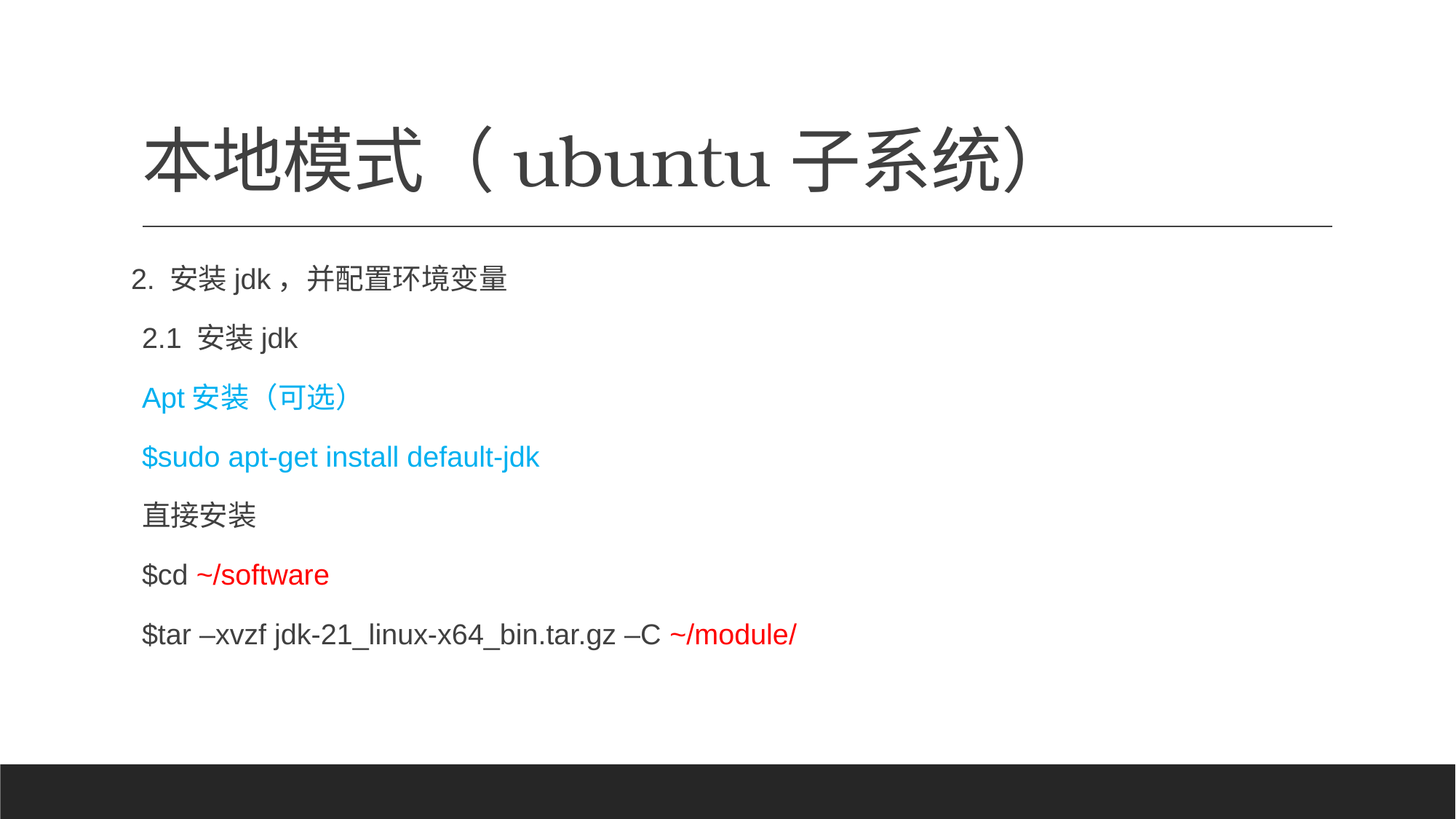

# 本地模式（ubuntu子系统）
2. 安装jdk，并配置环境变量
2.1 安装jdk
Apt安装（可选）
$sudo apt-get install default-jdk
直接安装
$cd ~/software
$tar –xvzf jdk-21_linux-x64_bin.tar.gz –C ~/module/